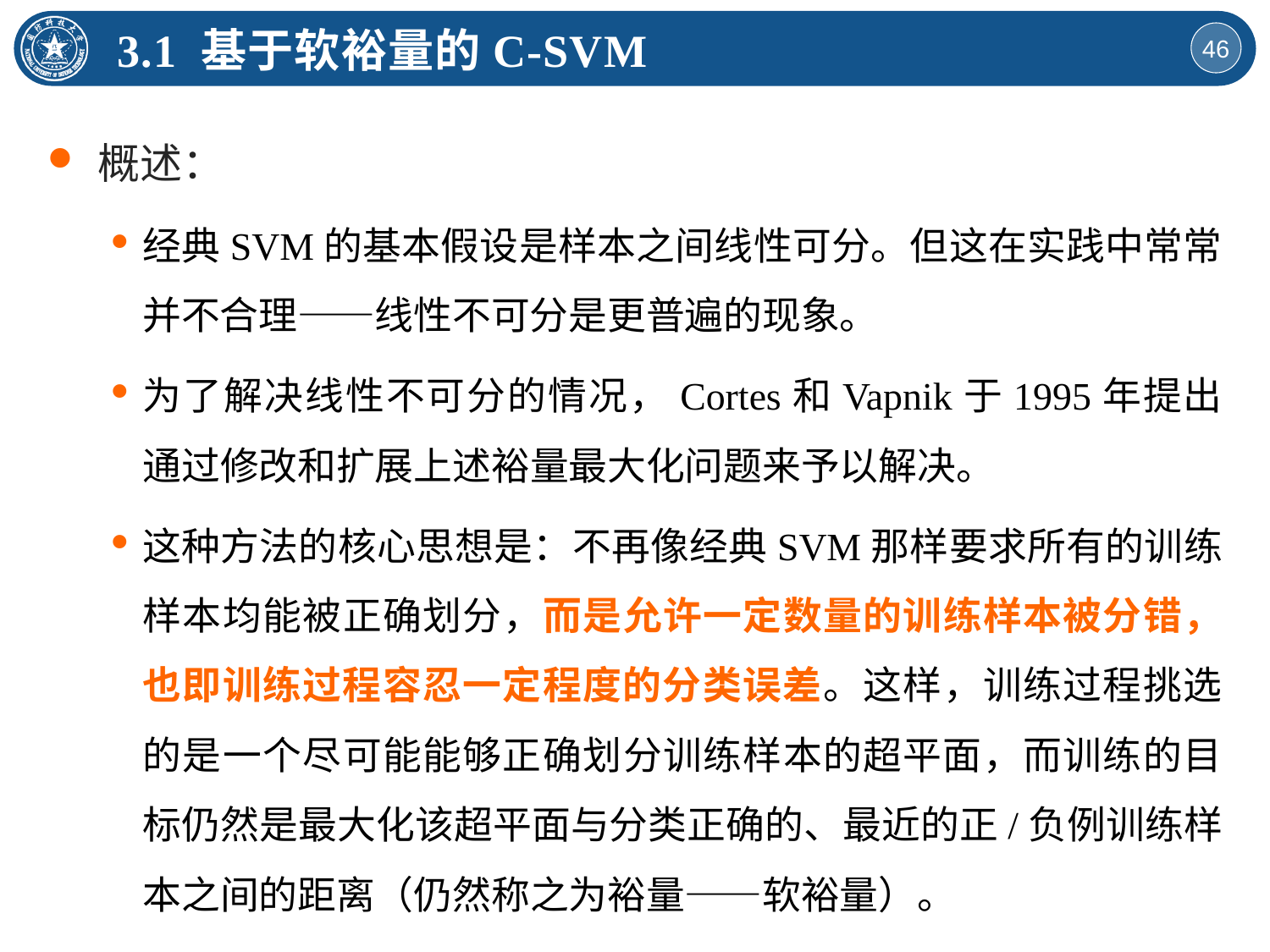

3.1 基于软裕量的C-SVM
概述：
经典SVM的基本假设是样本之间线性可分。但这在实践中常常并不合理——线性不可分是更普遍的现象。
为了解决线性不可分的情况，Cortes和Vapnik于1995年提出通过修改和扩展上述裕量最大化问题来予以解决。
这种方法的核心思想是：不再像经典SVM那样要求所有的训练样本均能被正确划分，而是允许一定数量的训练样本被分错，也即训练过程容忍一定程度的分类误差。这样，训练过程挑选的是一个尽可能能够正确划分训练样本的超平面，而训练的目标仍然是最大化该超平面与分类正确的、最近的正/负例训练样本之间的距离（仍然称之为裕量——软裕量）。